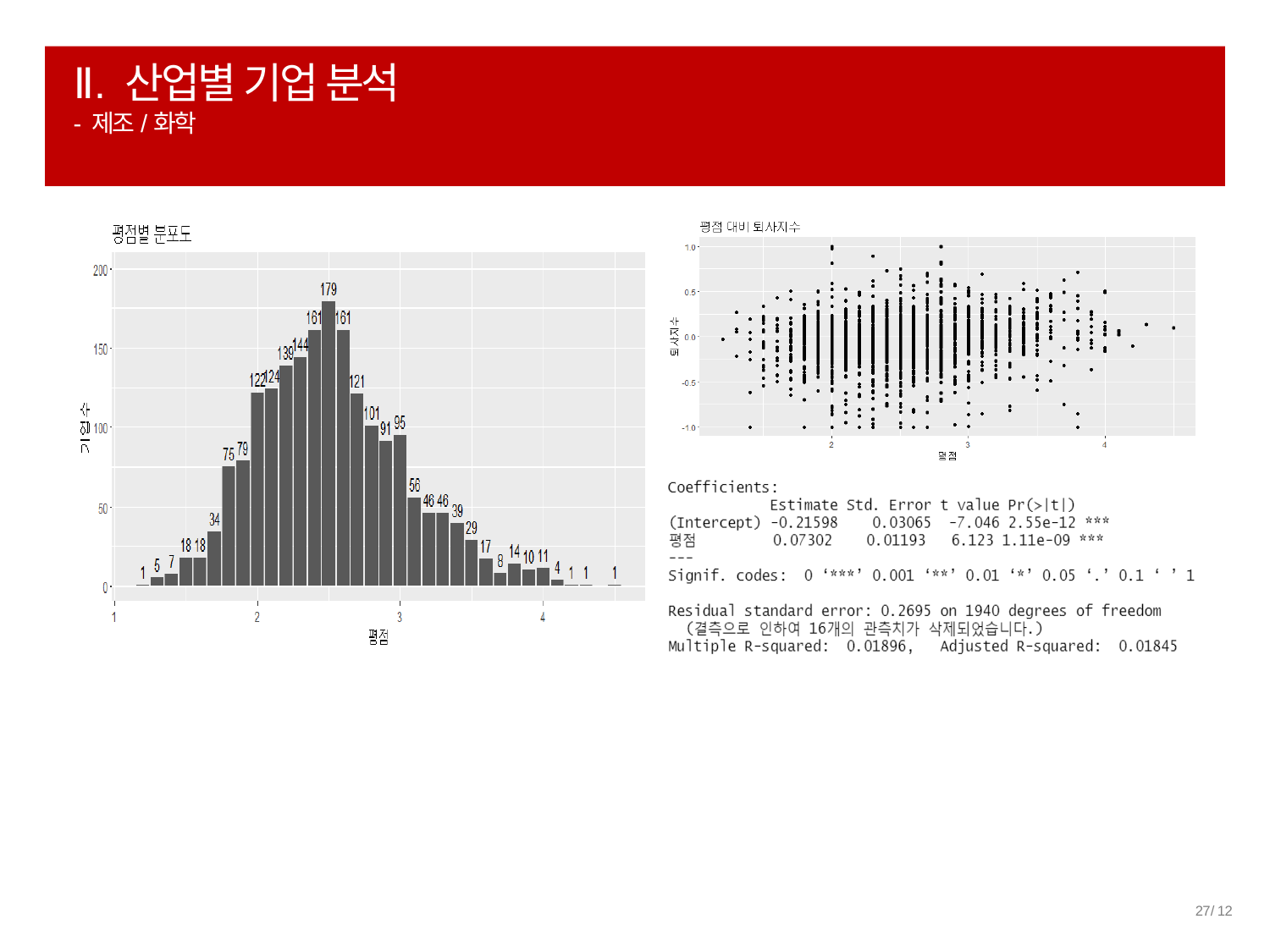

# Ⅱ. 산업별 기업 분석 - 제조/화학

27/ 12